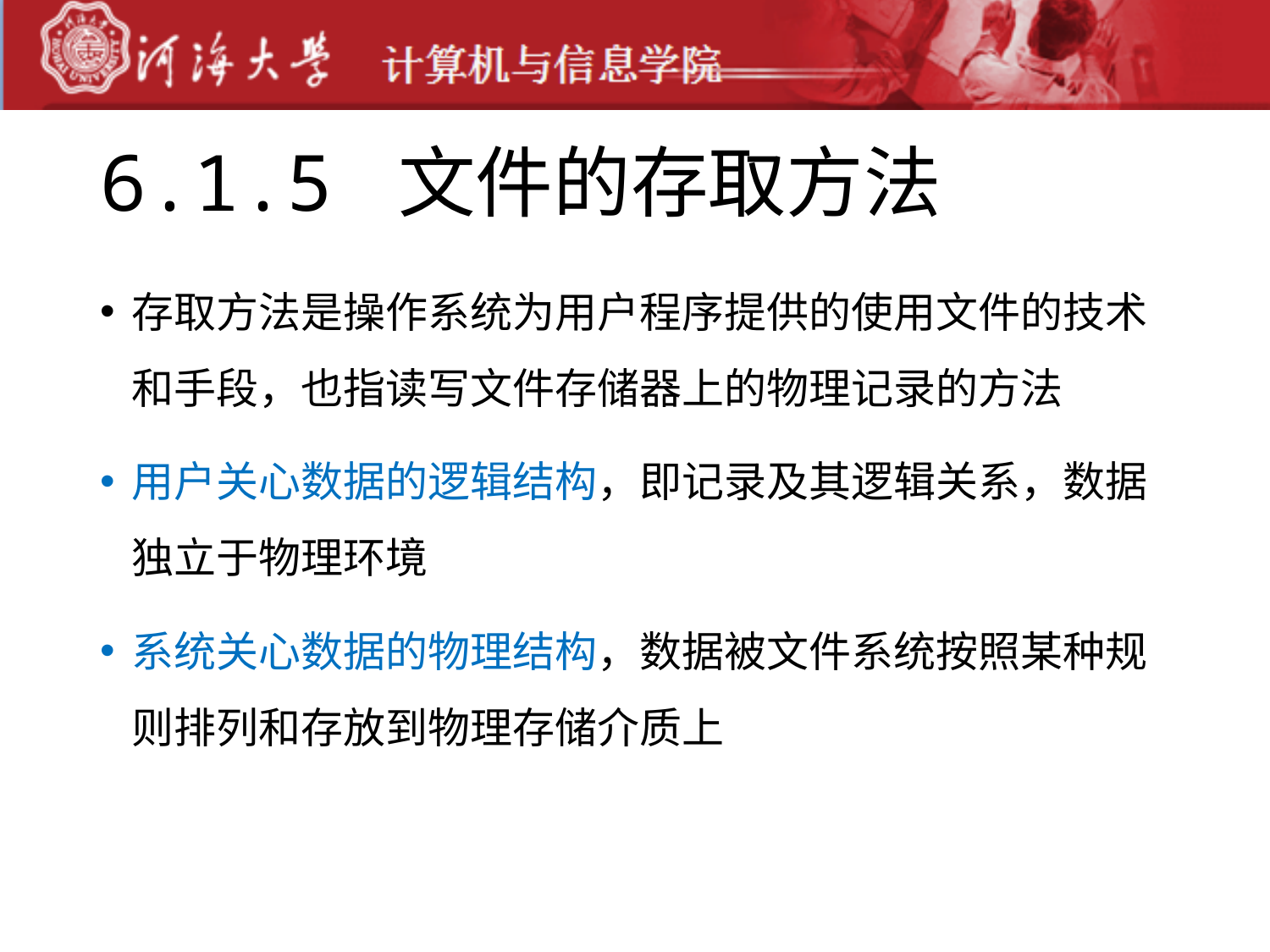

# 6.1.5 文件的存取方法
存取方法是操作系统为用户程序提供的使用文件的技术和手段，也指读写文件存储器上的物理记录的方法
用户关心数据的逻辑结构，即记录及其逻辑关系，数据独立于物理环境
系统关心数据的物理结构，数据被文件系统按照某种规则排列和存放到物理存储介质上